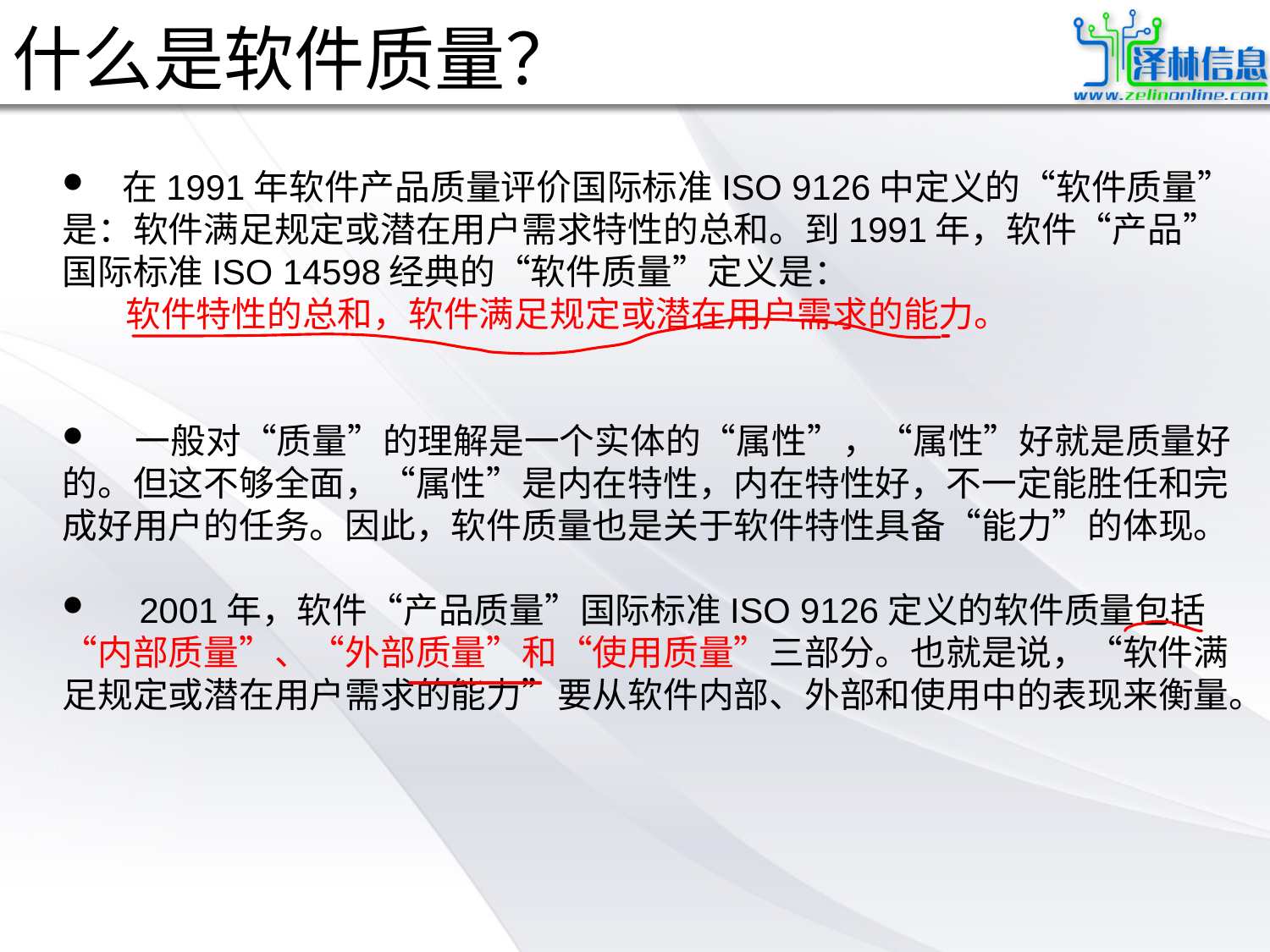

# 什么是软件质量？
    在1991年软件产品质量评价国际标准ISO 9126中定义的“软件质量”是：软件满足规定或潜在用户需求特性的总和。到1991年，软件“产品”国际标准ISO 14598经典的“软件质量”定义是：
       软件特性的总和，软件满足规定或潜在用户需求的能力。

      一般对“质量”的理解是一个实体的“属性”，“属性”好就是质量好的。但这不够全面，“属性”是内在特性，内在特性好，不一定能胜任和完成好用户的任务。因此，软件质量也是关于软件特性具备“能力”的体现。

      2001年，软件“产品质量”国际标准ISO 9126定义的软件质量包括“内部质量”、“外部质量”和“使用质量”三部分。也就是说，“软件满足规定或潜在用户需求的能力”要从软件内部、外部和使用中的表现来衡量。